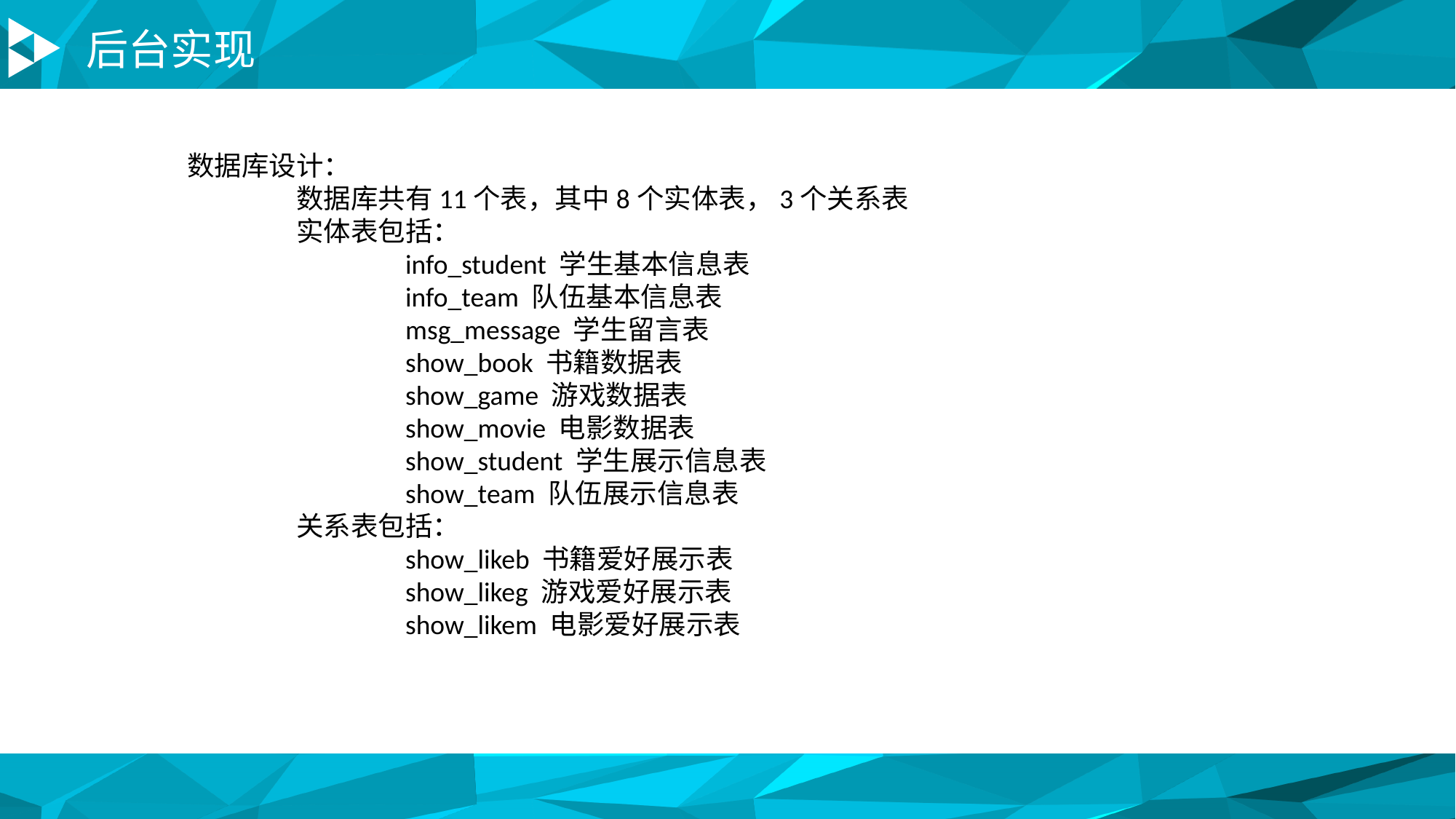

后台实现
数据库设计：
	数据库共有11个表，其中8个实体表，3个关系表
	实体表包括：
		info_student 学生基本信息表
		info_team 队伍基本信息表
		msg_message 学生留言表
		show_book 书籍数据表
		show_game 游戏数据表
		show_movie 电影数据表
		show_student 学生展示信息表
		show_team 队伍展示信息表
	关系表包括：
		show_likeb 书籍爱好展示表
		show_likeg 游戏爱好展示表
		show_likem 电影爱好展示表